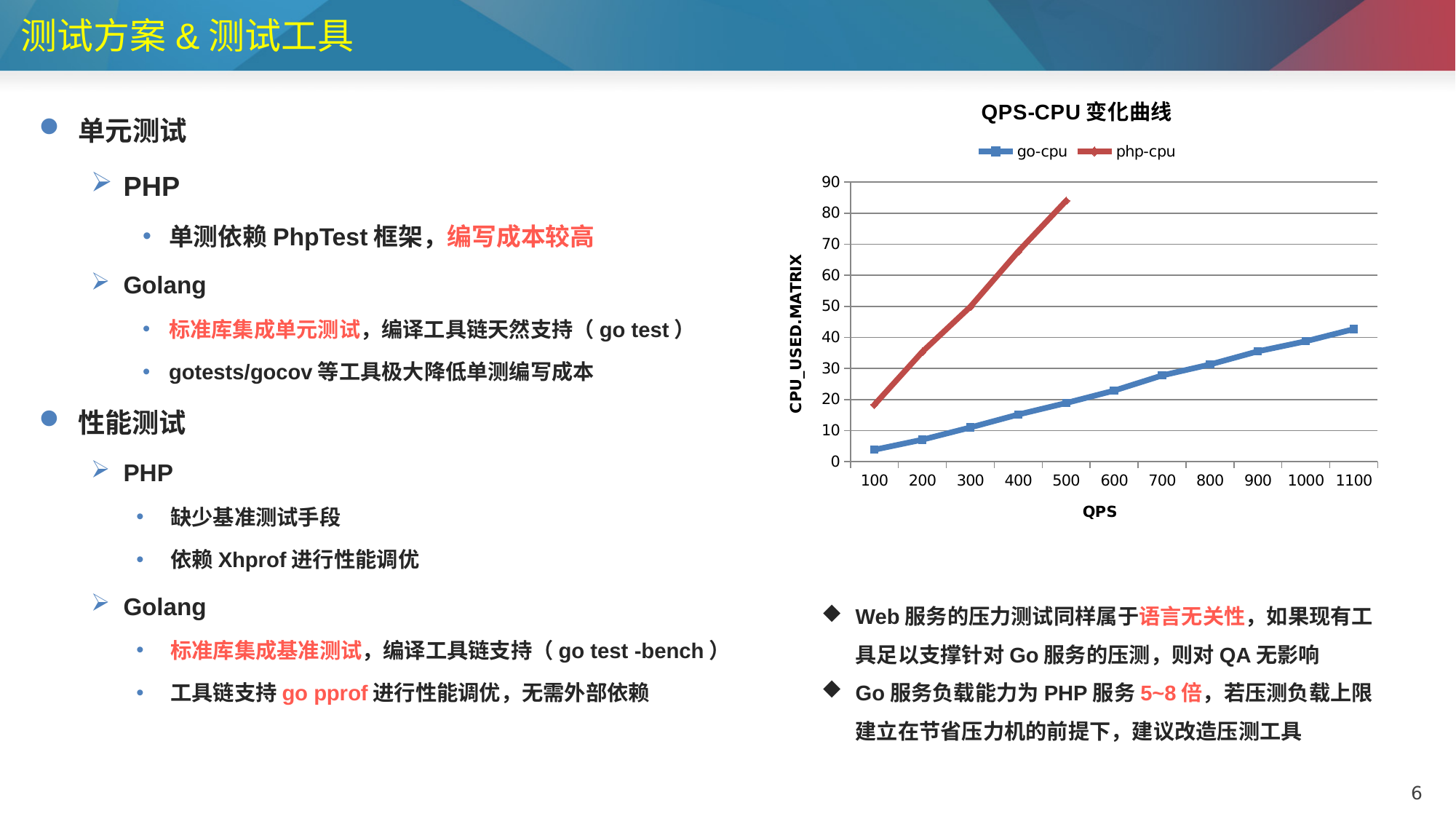

# 测试方案&测试工具

### Chart: QPS-CPU变化曲线

| Category |  |  |
|---|---|---|
| 100 | 3.833 | 18.333 |
| 200 | 7.067 | 35.375 |
| 300 | 11.0 | 49.857 |
| 400 | 15.167 | 67.667 |
| 500 | 18.875 | 84.0 |
| 600 | 22.857 | None |
| 700 | 27.733 | None |
| 800 | 31.273 | None |
| 900 | 35.5 | None |
| 1000 | 38.75 | None |
| 1100 | 42.667 | None |
单元测试
PHP
单测依赖PhpTest框架，编写成本较高
Golang
标准库集成单元测试，编译工具链天然支持（go test）
gotests/gocov等工具极大降低单测编写成本
性能测试
PHP
缺少基准测试手段
依赖Xhprof进行性能调优
Golang
标准库集成基准测试，编译工具链支持（go test -bench）
工具链支持go pprof进行性能调优，无需外部依赖
Web服务的压力测试同样属于语言无关性，如果现有工具足以支撑针对Go服务的压测，则对QA无影响
Go服务负载能力为PHP服务5~8倍，若压测负载上限建立在节省压力机的前提下，建议改造压测工具